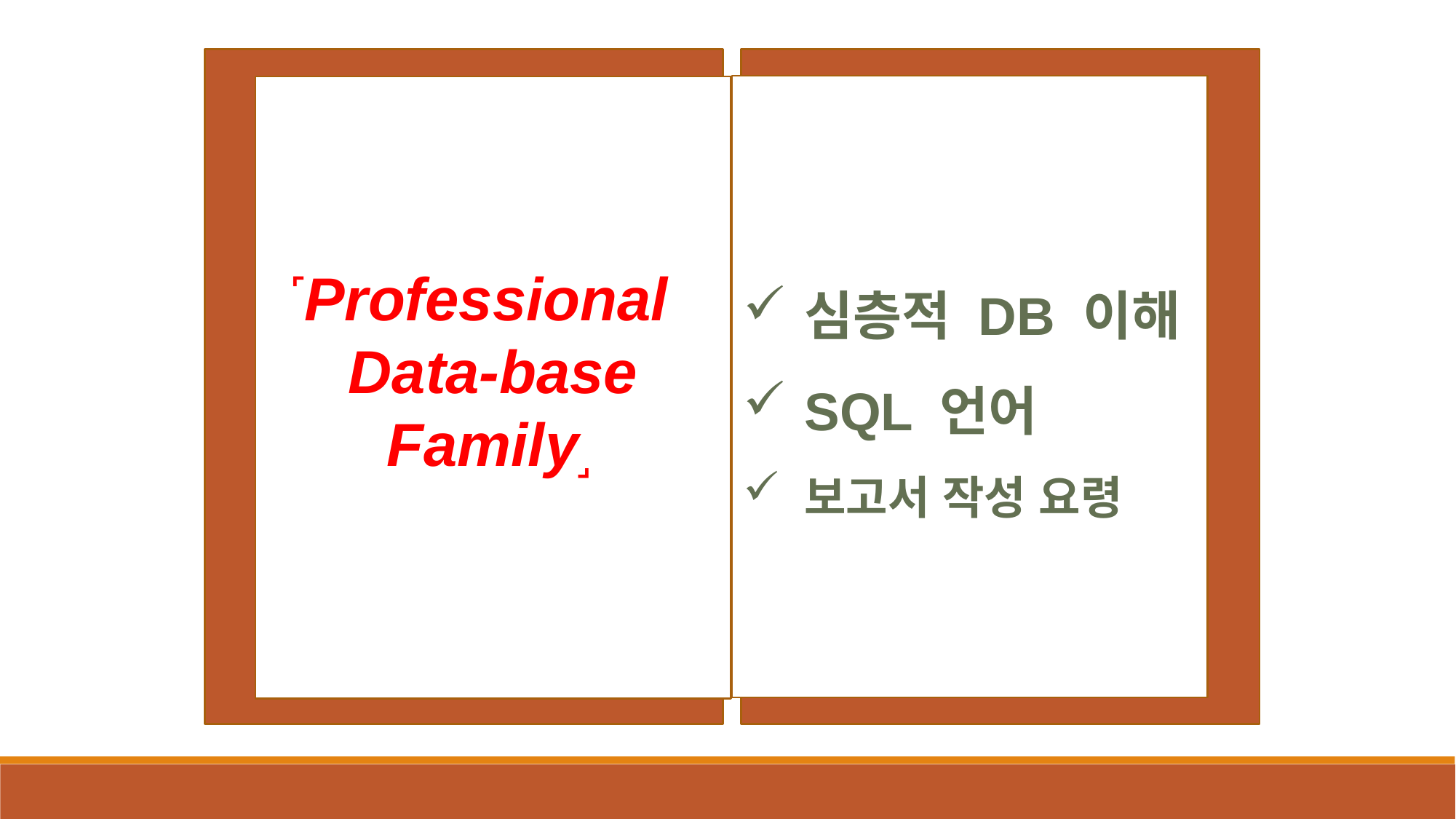

심층적 DB 이해
SQL 언어
보고서 작성 요령

˹Professional
Data-base Family˼